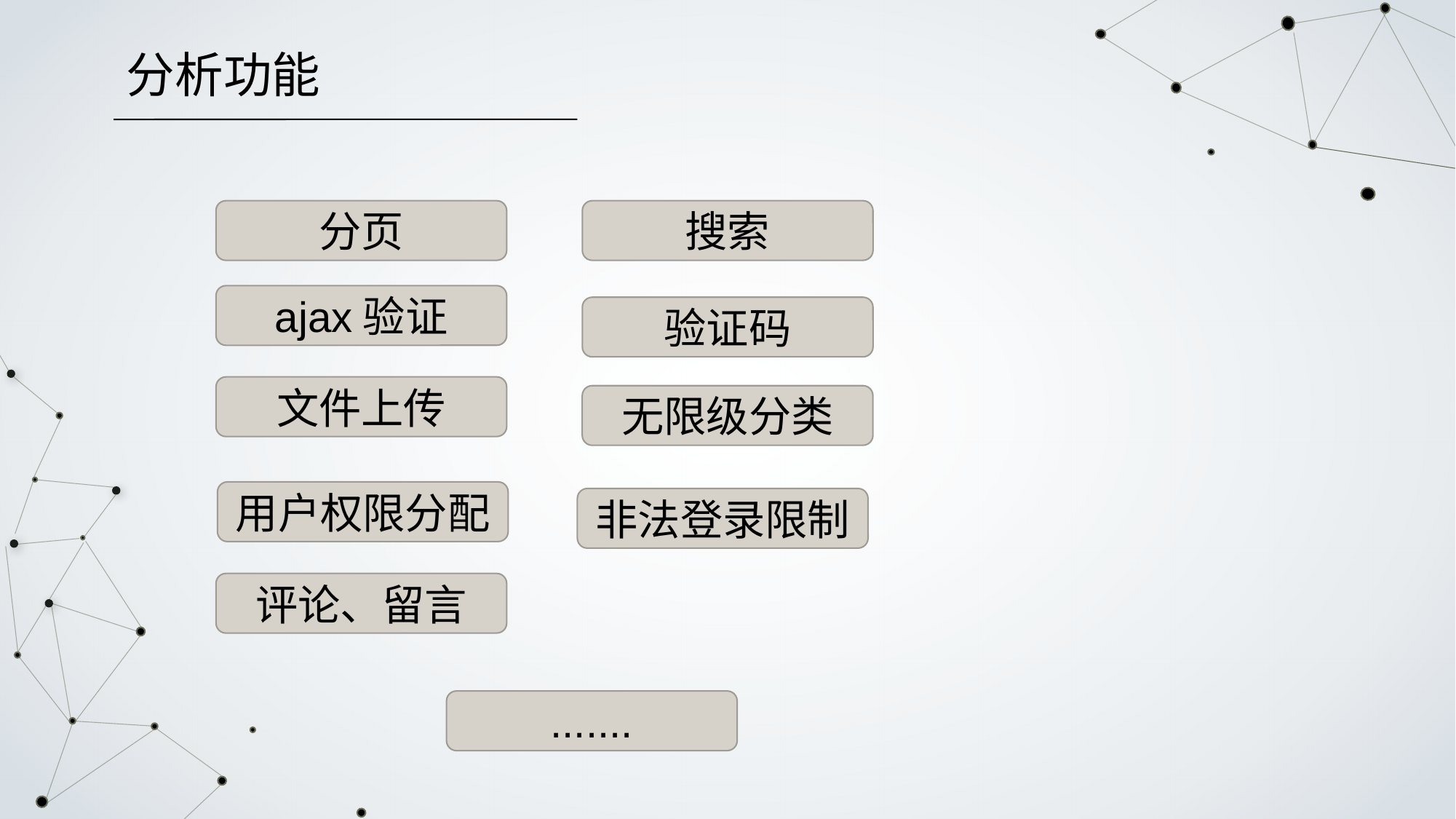

分析功能

分页
搜索
ajax验证
验证码

文件上传
无限级分类

用户权限分配

非法登录限制

评论、留言

.......